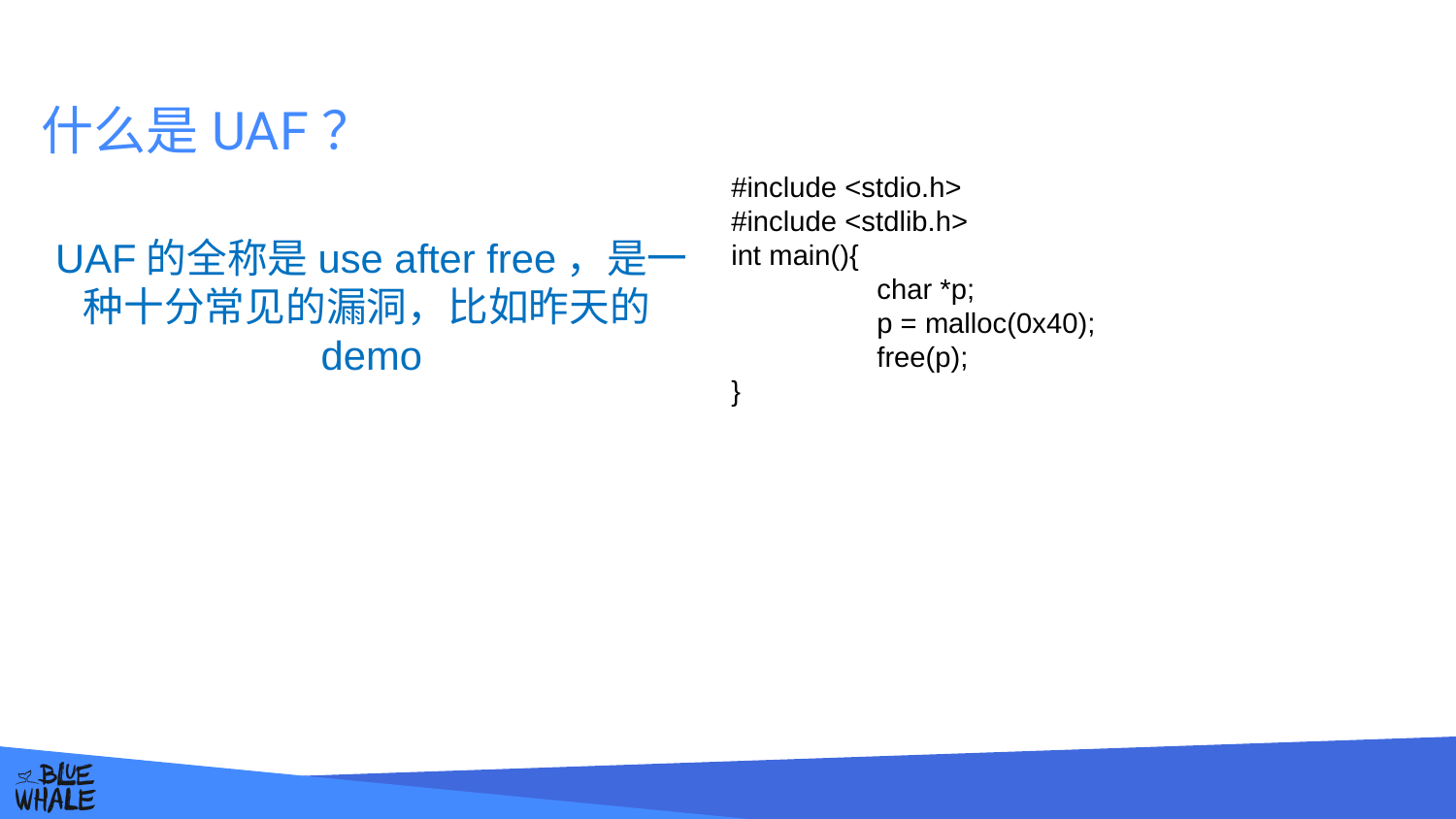

# 什么是UAF？
#include <stdio.h>
#include <stdlib.h>
int main(){
	char *p;
	p = malloc(0x40);
	free(p);
}
UAF的全称是use after free，是一种十分常见的漏洞，比如昨天的demo